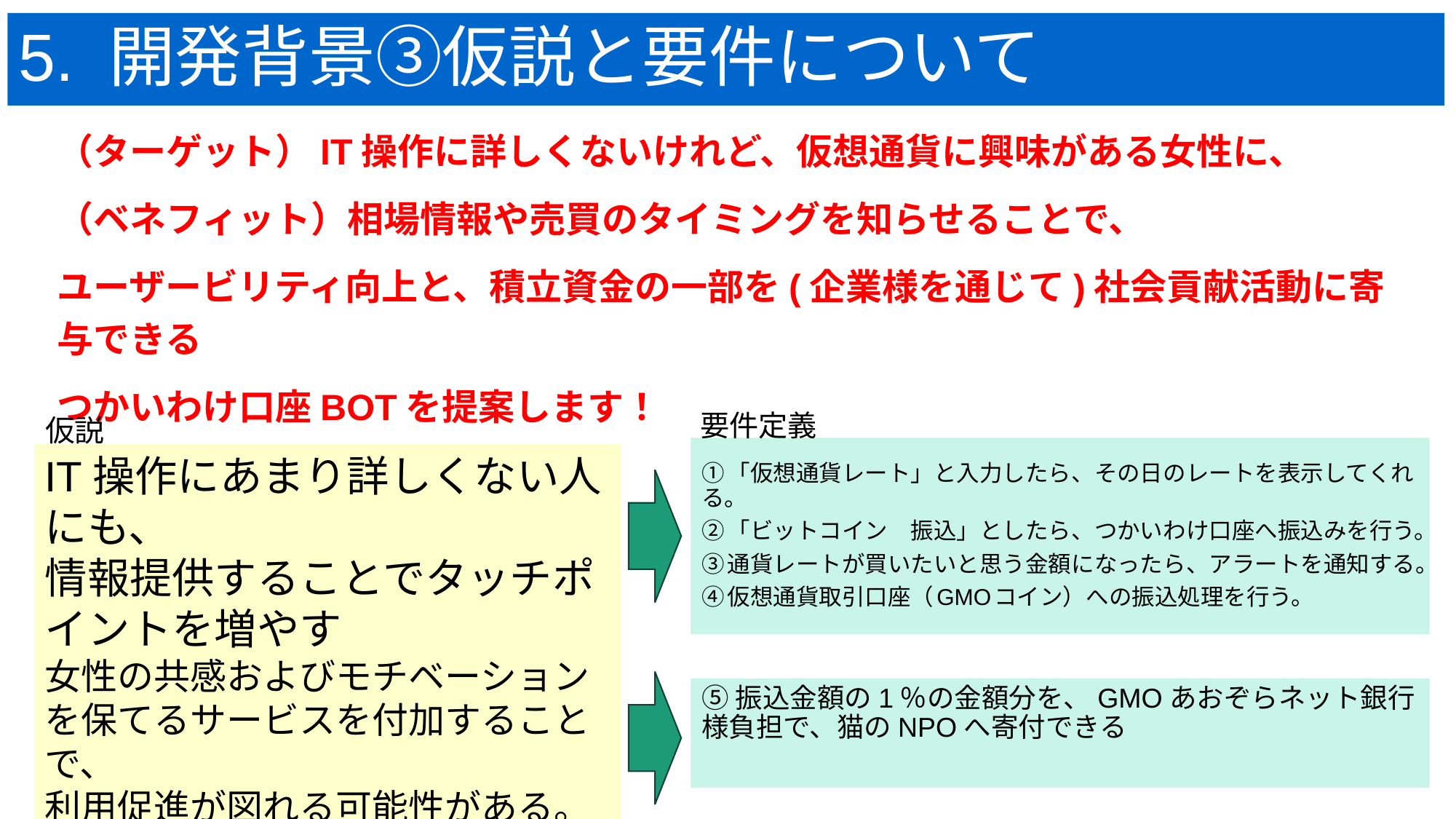

# 5. 開発背景③仮説と要件について
（ターゲット）IT操作に詳しくないけれど、仮想通貨に興味がある女性に、
（ベネフィット）相場情報や売買のタイミングを知らせることで、
ユーザービリティ向上と、積立資金の一部を(企業様を通じて)社会貢献活動に寄与できる
つかいわけ口座BOTを提案します！

要件定義
仮説
➀「仮想通貨レート」と入力したら、その日のレートを表示してくれる。
➁「ビットコイン　振込」としたら、つかいわけ口座へ振込みを行う。
➂通貨レートが買いたいと思う金額になったら、アラートを通知する。
④仮想通貨取引口座（GMOコイン）への振込処理を行う。
IT操作にあまり詳しくない人にも、
情報提供することでタッチポイントを増やす

女性の共感およびモチベーションを保てるサービスを付加することで、
利用促進が図れる可能性がある。

⑤振込金額の1％の金額分を、GMOあおぞらネット銀行様負担で、猫のNPOへ寄付できる